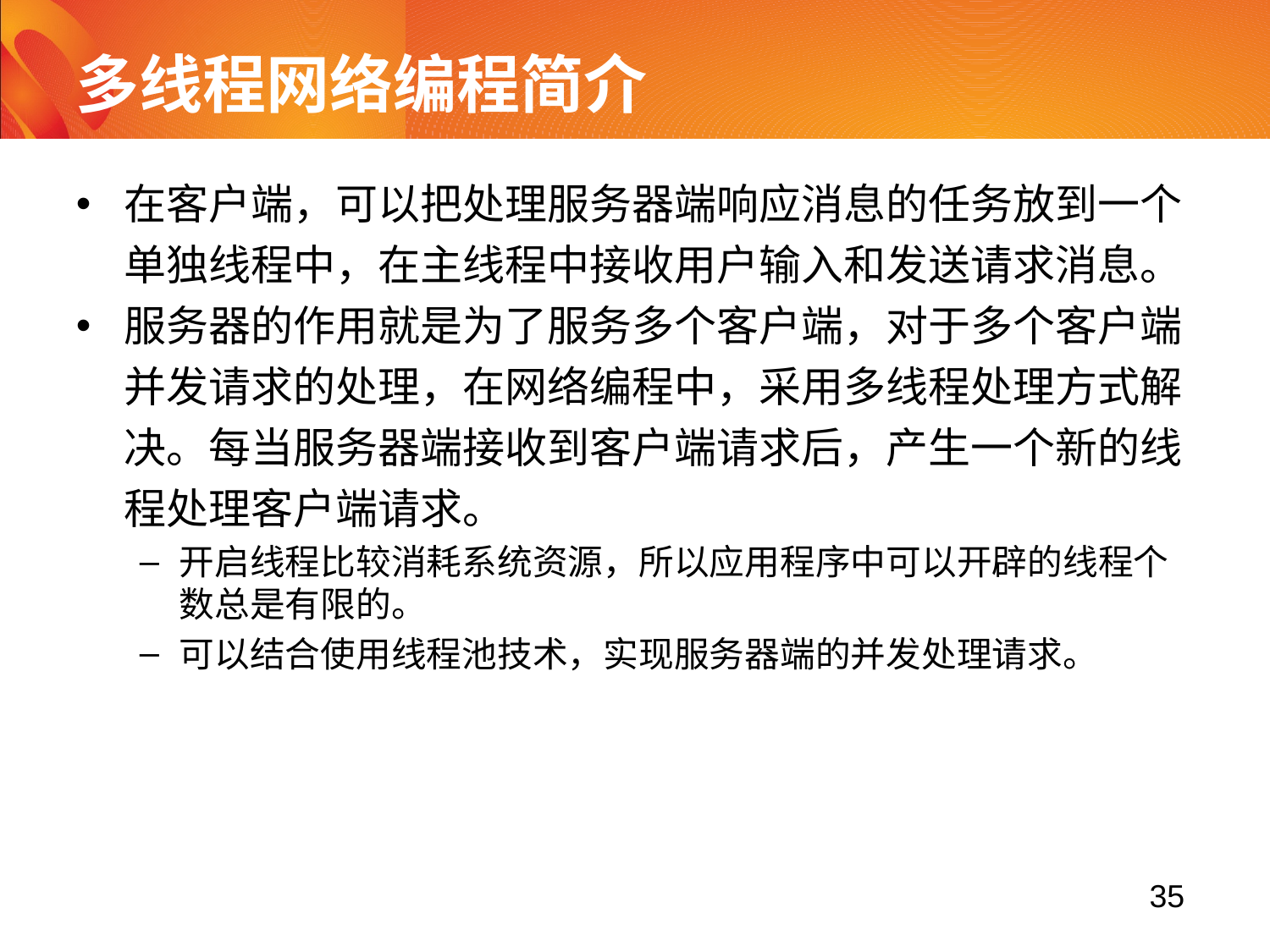

# 多线程网络编程简介
在客户端，可以把处理服务器端响应消息的任务放到一个单独线程中，在主线程中接收用户输入和发送请求消息。
服务器的作用就是为了服务多个客户端，对于多个客户端并发请求的处理，在网络编程中，采用多线程处理方式解决。每当服务器端接收到客户端请求后，产生一个新的线程处理客户端请求。
开启线程比较消耗系统资源，所以应用程序中可以开辟的线程个数总是有限的。
可以结合使用线程池技术，实现服务器端的并发处理请求。